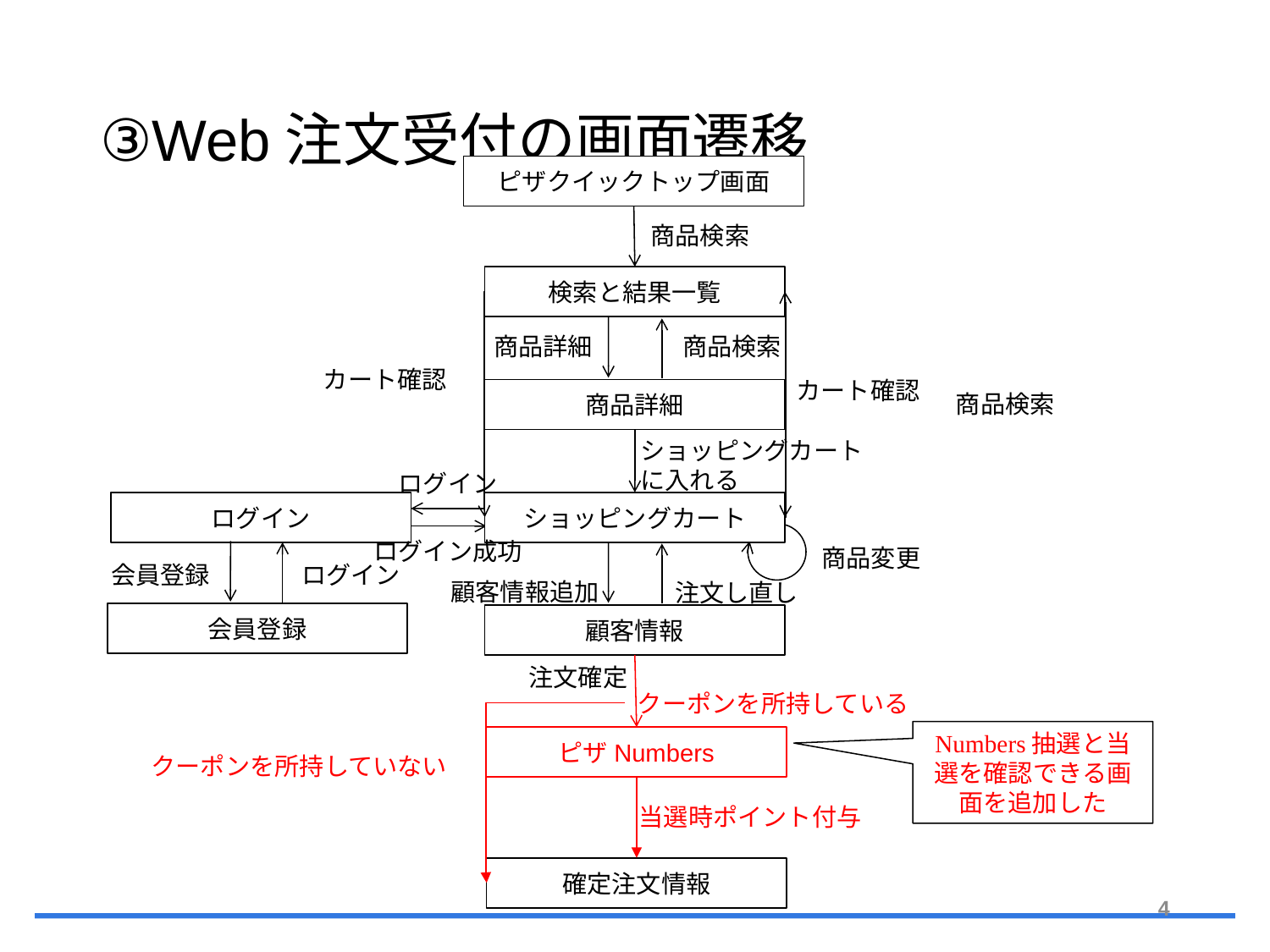

# ③Web注文受付の画面遷移
ピザクイックトップ画面
商品検索
検索と結果一覧
商品詳細
商品検索
カート確認
カート確認
商品詳細
商品検索
ショッピングカートに入れる
ログイン
ログイン
ショッピングカート

ログイン成功
商品変更
会員登録
ログイン
顧客情報追加
注文し直し
会員登録
顧客情報
注文確定
クーポンを所持している
Numbers抽選と当選を確認できる画面を追加した
ピザNumbers
クーポンを所持していない
当選時ポイント付与
確定注文情報
4